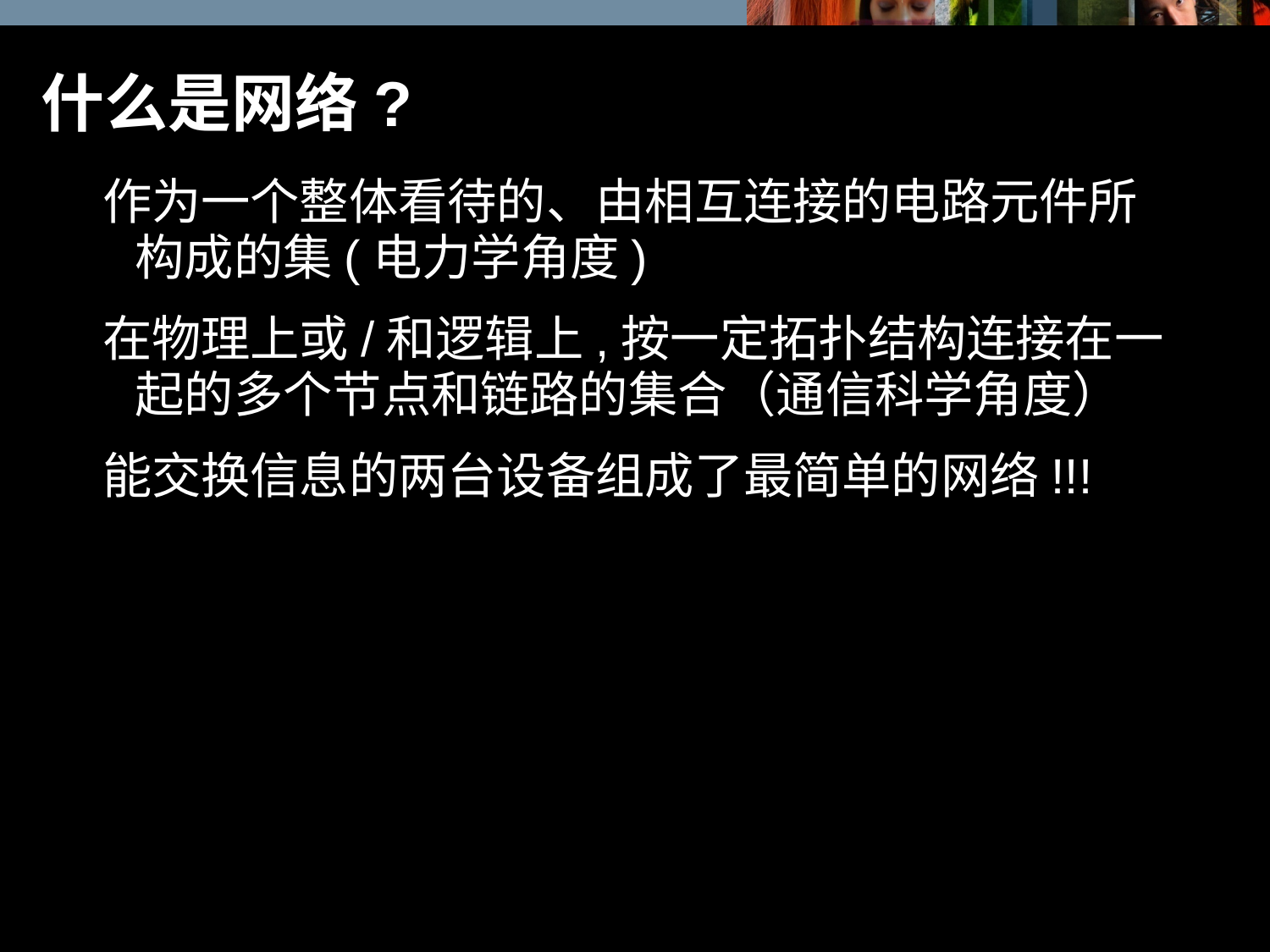

# 什么是网络?
作为一个整体看待的、由相互连接的电路元件所构成的集(电力学角度)
在物理上或/和逻辑上,按一定拓扑结构连接在一起的多个节点和链路的集合（通信科学角度）
能交换信息的两台设备组成了最简单的网络!!!